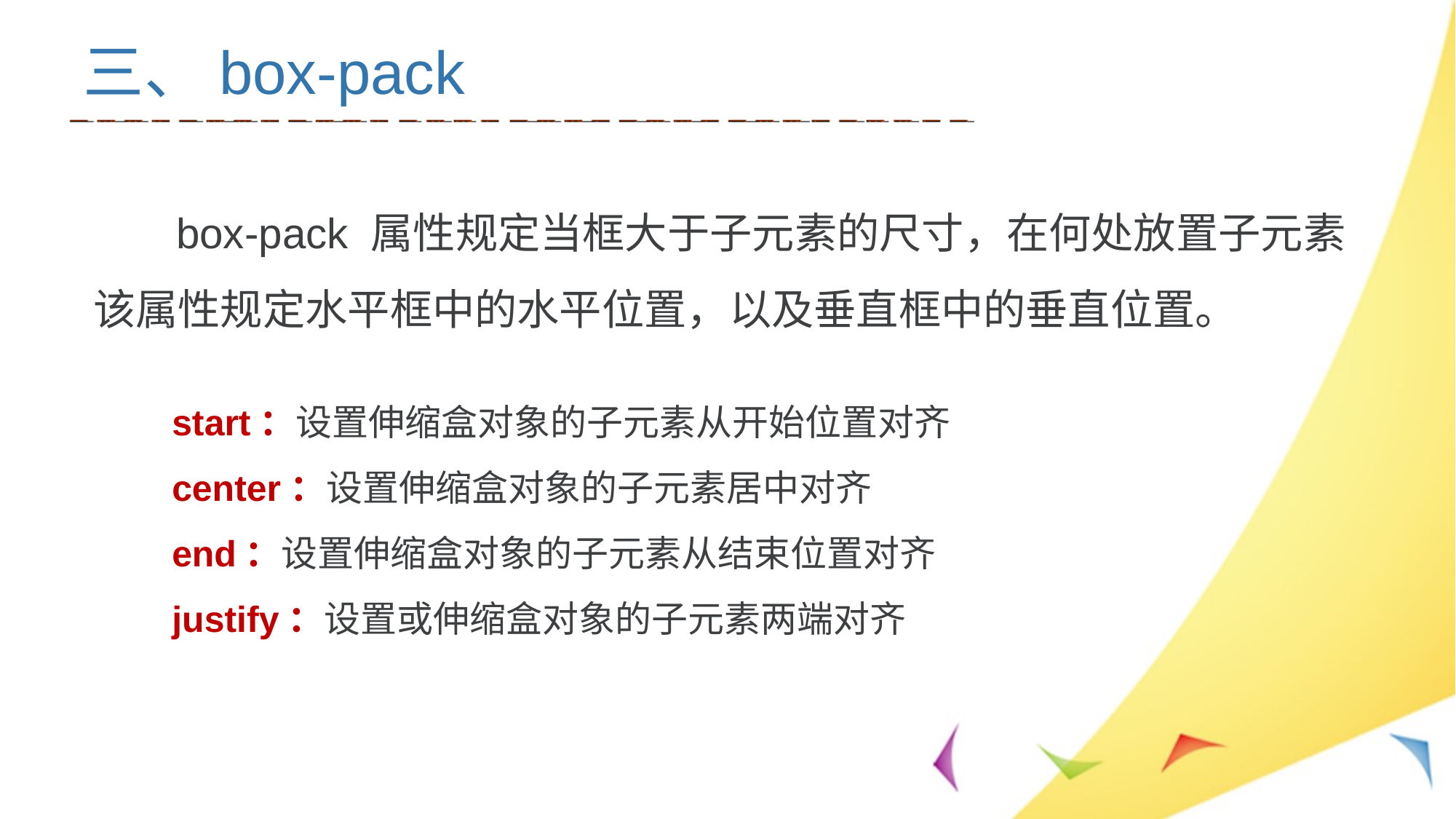

# 三、box-pack
       box-pack 属性规定当框大于子元素的尺寸，在何处放置子元素
该属性规定水平框中的水平位置，以及垂直框中的垂直位置。
start：设置伸缩盒对象的子元素从开始位置对齐
center：设置伸缩盒对象的子元素居中对齐
end：设置伸缩盒对象的子元素从结束位置对齐
justify：设置或伸缩盒对象的子元素两端对齐